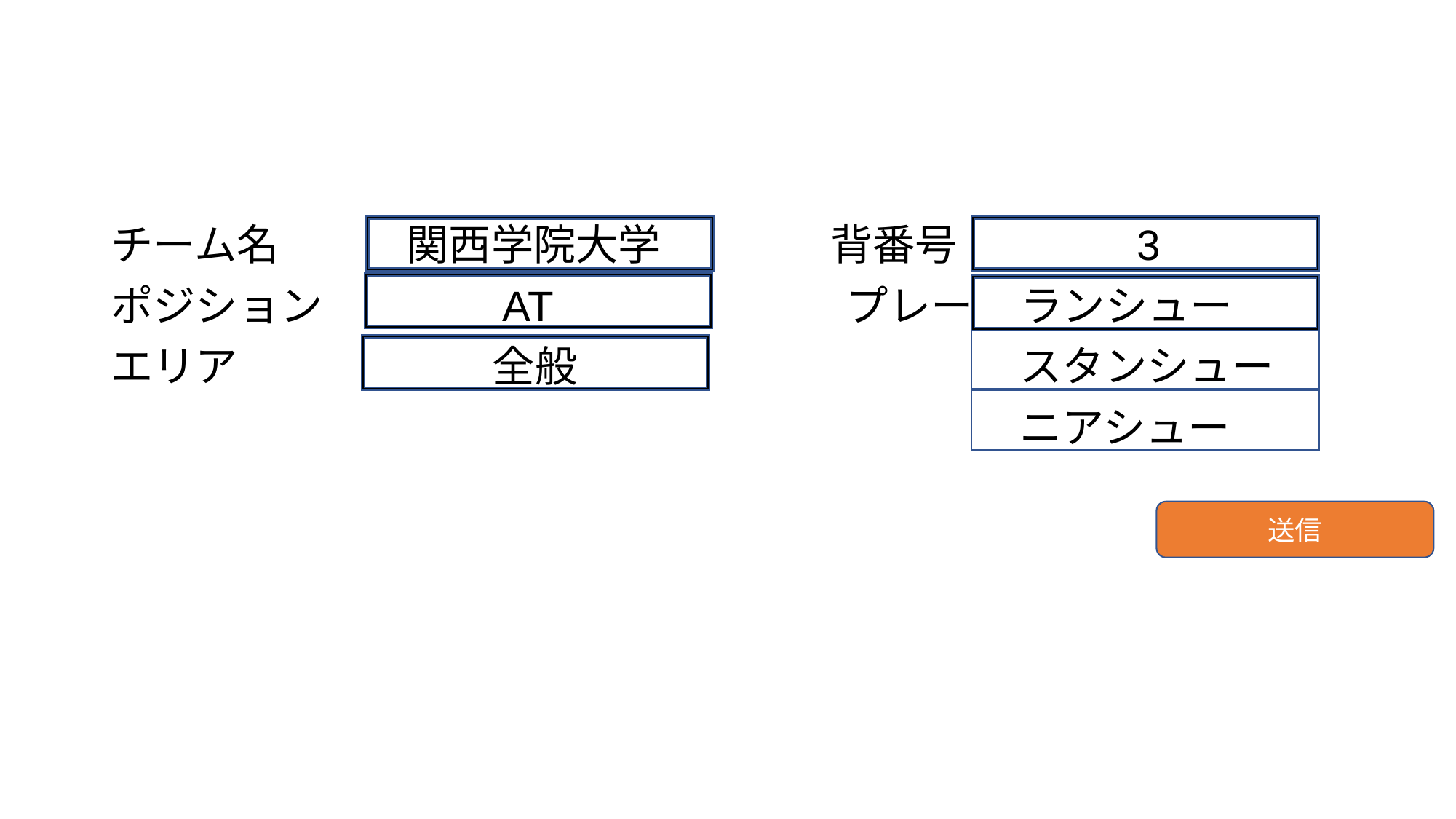

チーム名　　　関西学院大学　　　　背番号　　　　3
ポジション　　　　AT　　　　　　   プレー     ランシュー
エリア　　　　　　全般　　　　　　　　　　  スタンシュー
　　　　　　　　　　　　　　　　　　　　　  ニアシュー

送信